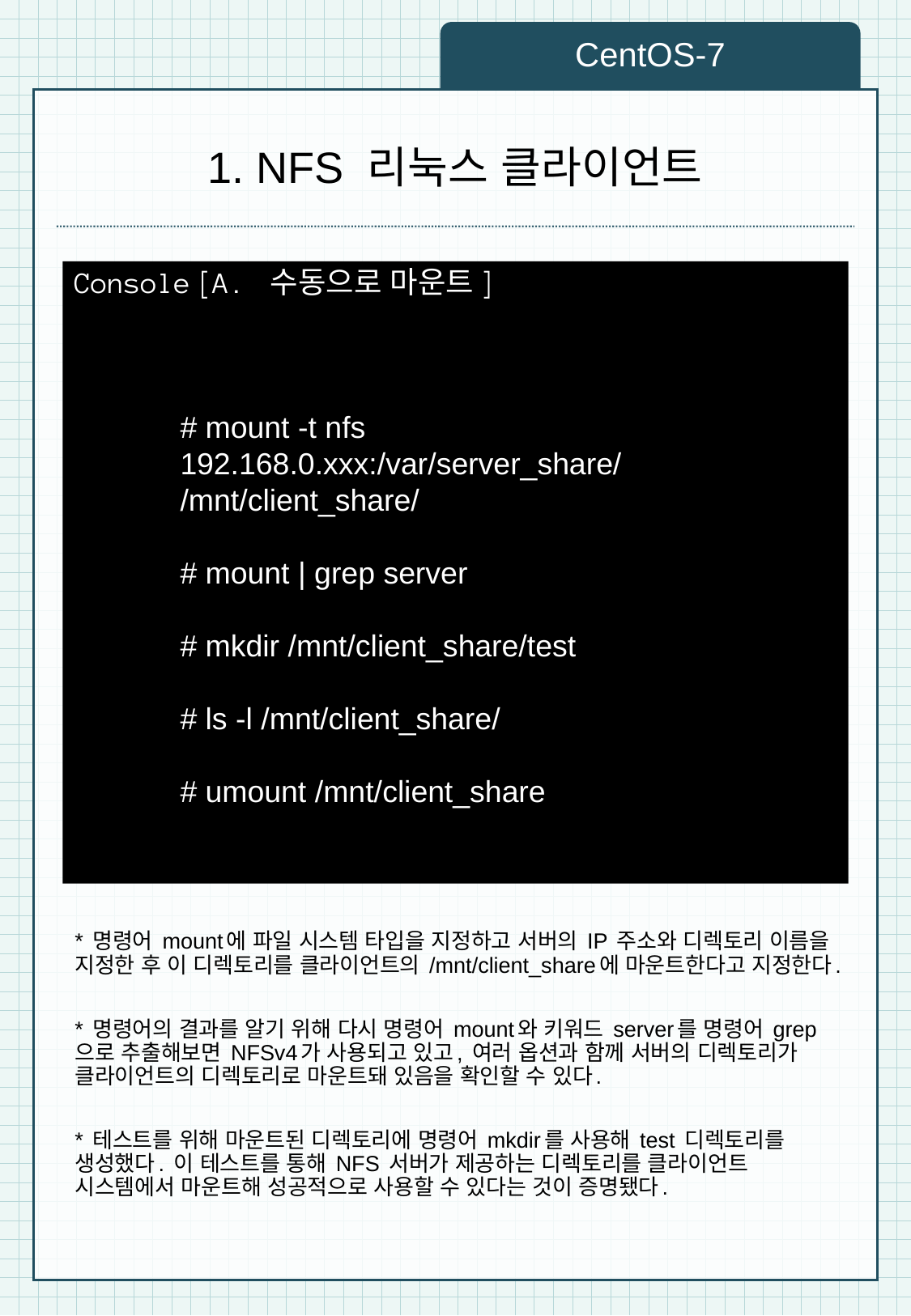

CentOS-7

# 1. NFS 리눅스 클라이언트
Console	[A. 수동으로 마운트]

# mount -t nfs 192.168.0.xxx:/var/server_share/
/mnt/client_share/

# mount | grep server

# mkdir /mnt/client_share/test

# ls -l /mnt/client_share/

# umount /mnt/client_share
* 명령어 mount에 파일 시스템 타입을 지정하고 서버의 IP 주소와 디렉토리 이름을 지정한 후 이 디렉토리를 클라이언트의 /mnt/client_share에 마운트한다고 지정한다.

* 명령어의 결과를 알기 위해 다시 명령어 mount와 키워드 server를 명령어 grep으로 추출해보면 NFSv4가 사용되고 있고, 여러 옵션과 함께 서버의 디렉토리가 클라이언트의 디렉토리로 마운트돼 있음을 확인할 수 있다.

* 테스트를 위해 마운트된 디렉토리에 명령어 mkdir를 사용해 test 디렉토리를 생성했다. 이 테스트를 통해 NFS 서버가 제공하는 디렉토리를 클라이언트 시스템에서 마운트해 성공적으로 사용할 수 있다는 것이 증명됐다.